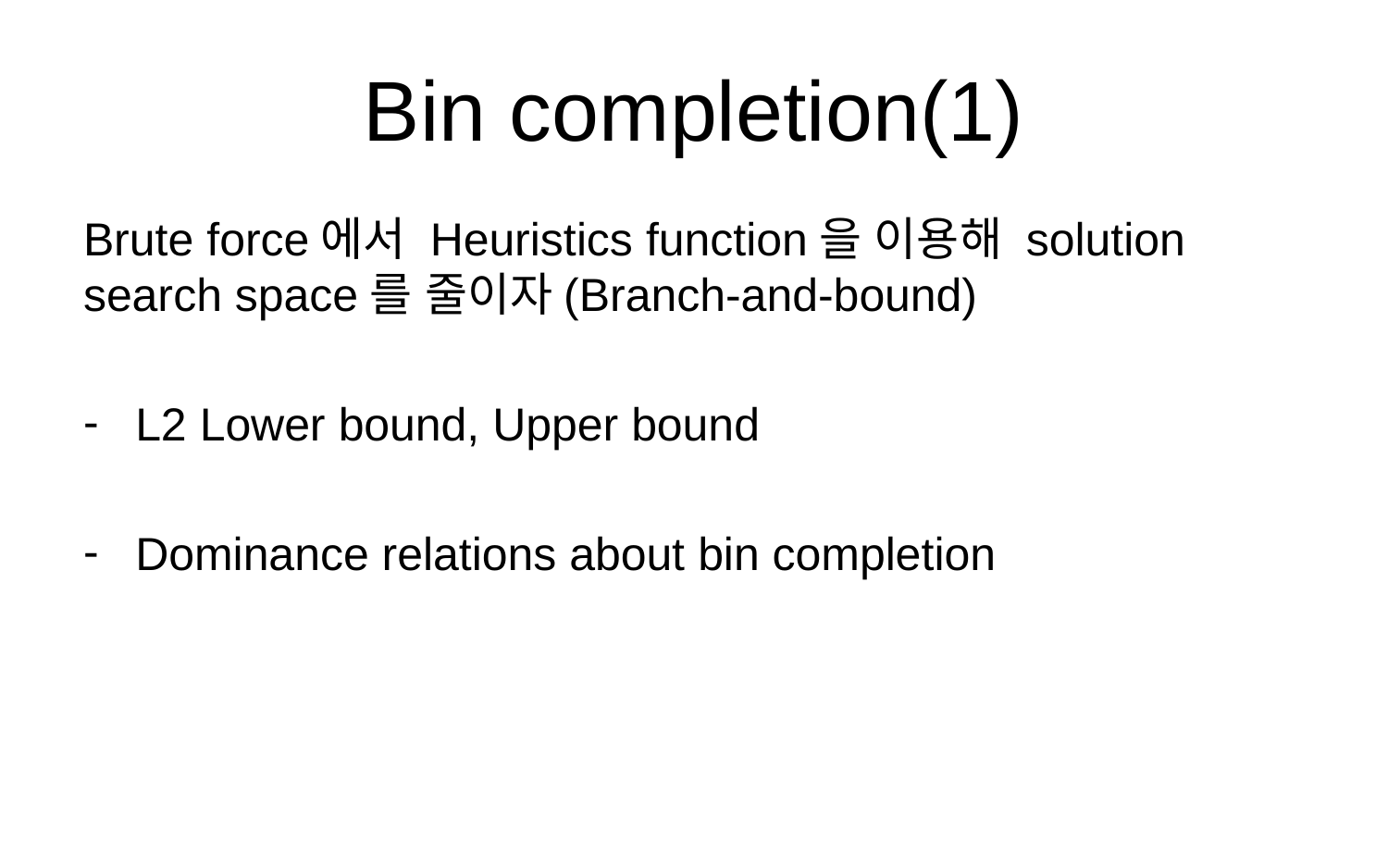

# Bin completion(1)
Brute force에서 Heuristics function을 이용해 solution search space를 줄이자(Branch-and-bound)

L2 Lower bound, Upper bound

Dominance relations about bin completion